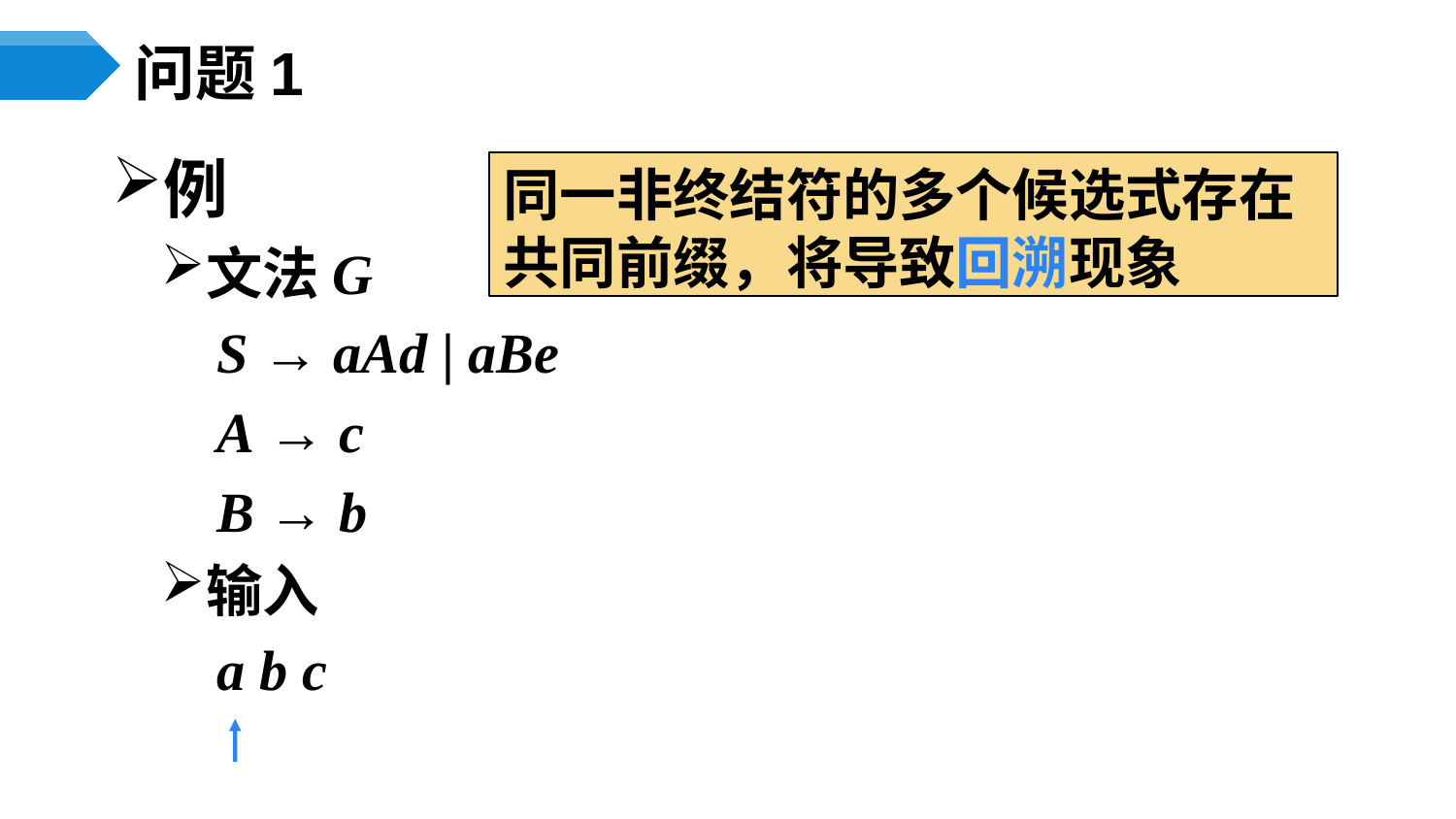

# 问题1
同一非终结符的多个候选式存在共同前缀，将导致回溯现象

例
文法G
    S → aAd | aBe
    A → c
    B → b
输入
    a b c